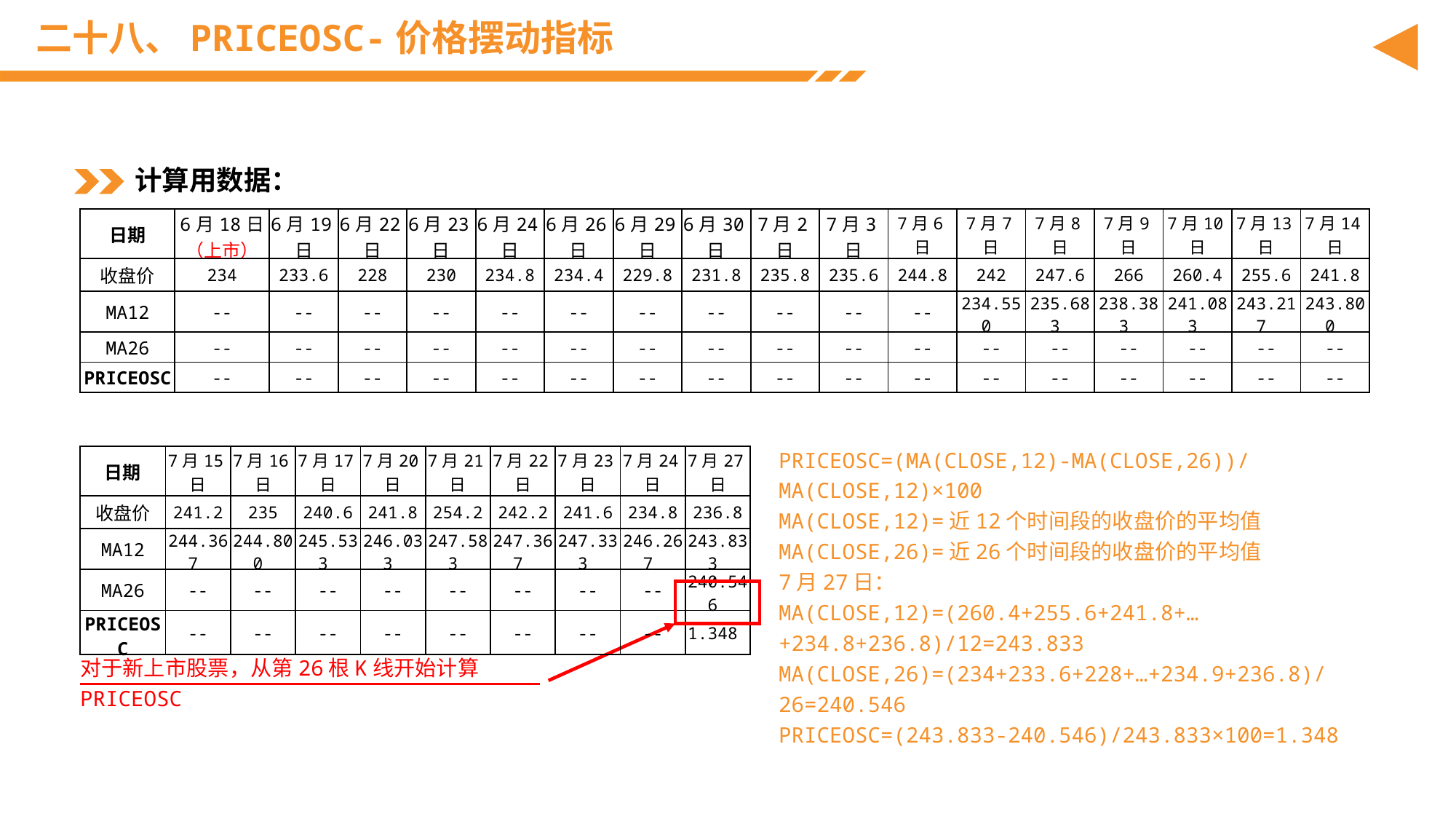

# 二十八、PRICEOSC-价格摆动指标

计算用数据：

| 日期 | 6月18日 （上市） | 6月19日 | 6月22日 | 6月23日 | 6月24日 | 6月26日 | 6月29日 | 6月30日 | 7月2日 | 7月3日 | 7月6日 | 7月7日 | 7月8日 | 7月9日 | 7月10日 | 7月13日 | 7月14日 |
| --- | --- | --- | --- | --- | --- | --- | --- | --- | --- | --- | --- | --- | --- | --- | --- | --- | --- |
| 收盘价 | 234 | 233.6 | 228 | 230 | 234.8 | 234.4 | 229.8 | 231.8 | 235.8 | 235.6 | 244.8 | 242 | 247.6 | 266 | 260.4 | 255.6 | 241.8 |
| MA12 | -- | -- | -- | -- | -- | -- | -- | -- | -- | -- | -- | 234.550 | 235.683 | 238.383 | 241.083 | 243.217 | 243.800 |
| MA26 | -- | -- | -- | -- | -- | -- | -- | -- | -- | -- | -- | -- | -- | -- | -- | -- | -- |
| PRICEOSC | -- | -- | -- | -- | -- | -- | -- | -- | -- | -- | -- | -- | -- | -- | -- | -- | -- |
PRICEOSC=(MA(CLOSE,12)-MA(CLOSE,26))/MA(CLOSE,12)×100
MA(CLOSE,12)=近12个时间段的收盘价的平均值
MA(CLOSE,26)=近26个时间段的收盘价的平均值
7月27日：
MA(CLOSE,12)=(260.4+255.6+241.8+…+234.8+236.8)/12=243.833
MA(CLOSE,26)=(234+233.6+228+…+234.9+236.8)/26=240.546
PRICEOSC=(243.833-240.546)/243.833×100=1.348
| 日期 | 7月15日 | 7月16日 | 7月17日 | 7月20日 | 7月21日 | 7月22日 | 7月23日 | 7月24日 | 7月27日 |
| --- | --- | --- | --- | --- | --- | --- | --- | --- | --- |
| 收盘价 | 241.2 | 235 | 240.6 | 241.8 | 254.2 | 242.2 | 241.6 | 234.8 | 236.8 |
| MA12 | 244.367 | 244.800 | 245.533 | 246.033 | 247.583 | 247.367 | 247.333 | 246.267 | 243.833 |
| MA26 | -- | -- | -- | -- | -- | -- | -- | -- | 240.546 |
| PRICEOSC | -- | -- | -- | -- | -- | -- | -- | -- | 1.348 |

对于新上市股票，从第26根K线开始计算PRICEOSC